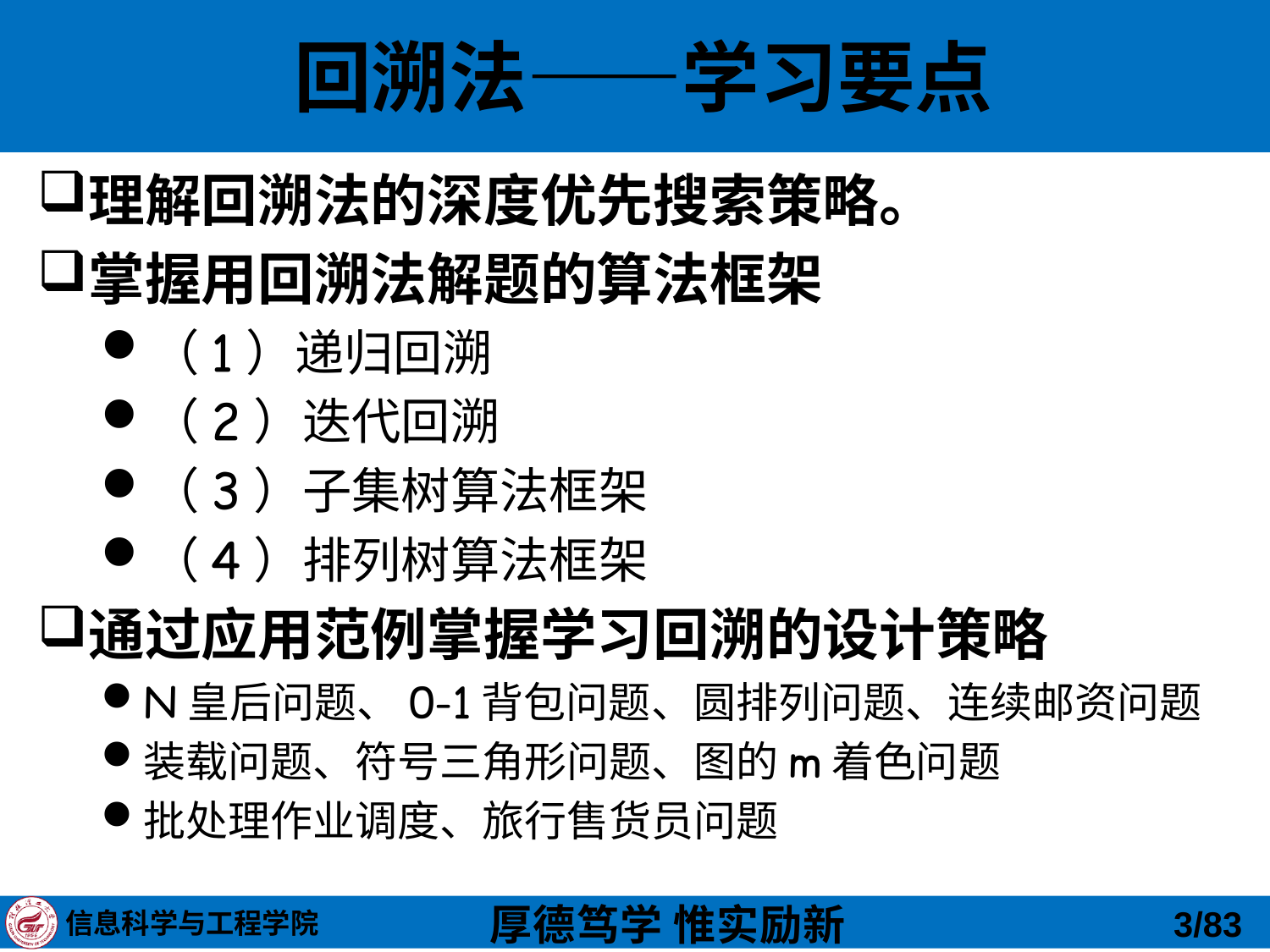

# 回溯法——学习要点
理解回溯法的深度优先搜索策略。
掌握用回溯法解题的算法框架
（1）递归回溯
（2）迭代回溯
（3）子集树算法框架
（4）排列树算法框架
通过应用范例掌握学习回溯的设计策略
N皇后问题、0-1背包问题、圆排列问题、连续邮资问题
装载问题、符号三角形问题、图的m着色问题
批处理作业调度、旅行售货员问题

3/83